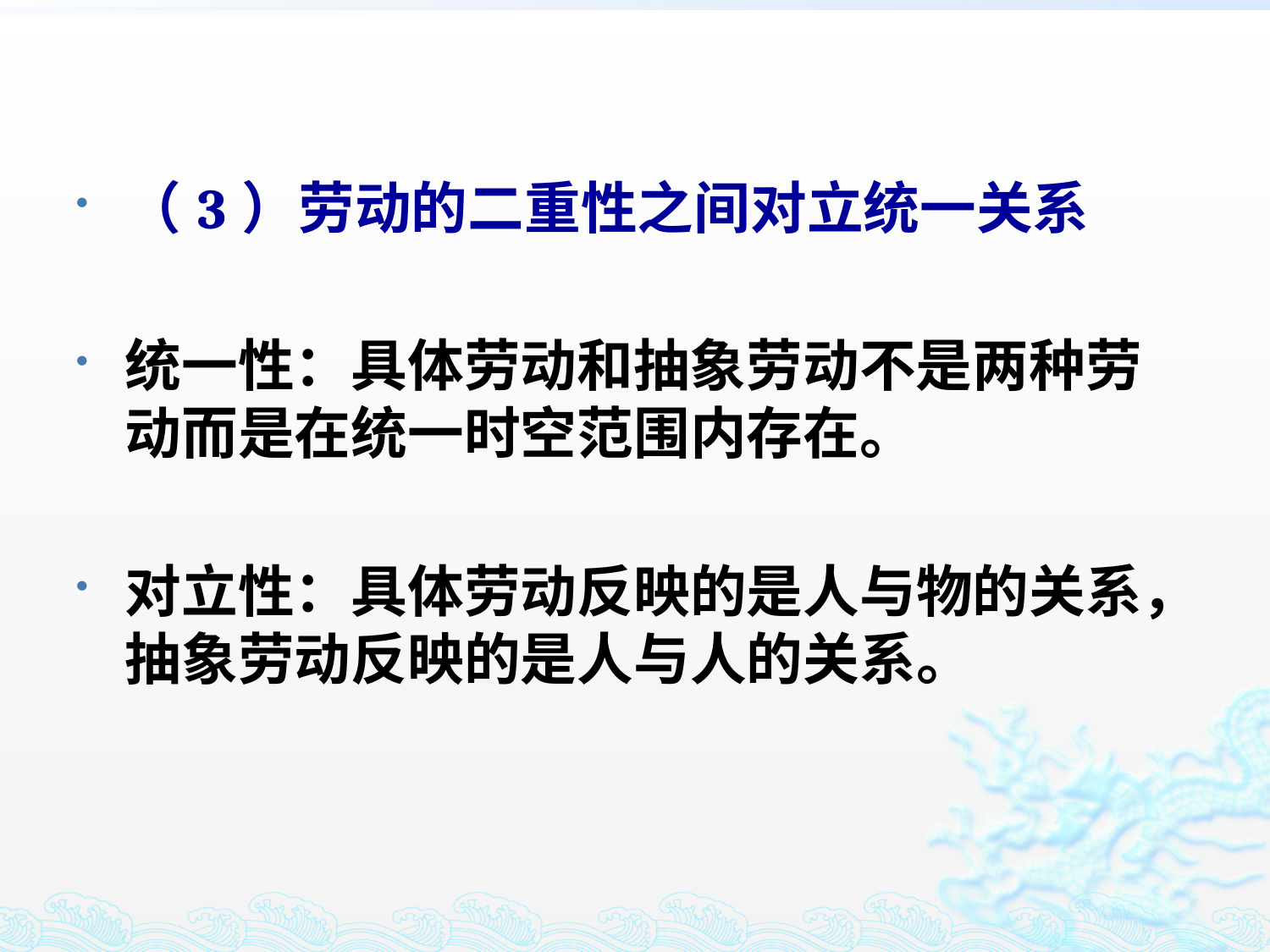

（3）劳动的二重性之间对立统一关系

统一性：具体劳动和抽象劳动不是两种劳动而是在统一时空范围内存在。

对立性：具体劳动反映的是人与物的关系，抽象劳动反映的是人与人的关系。